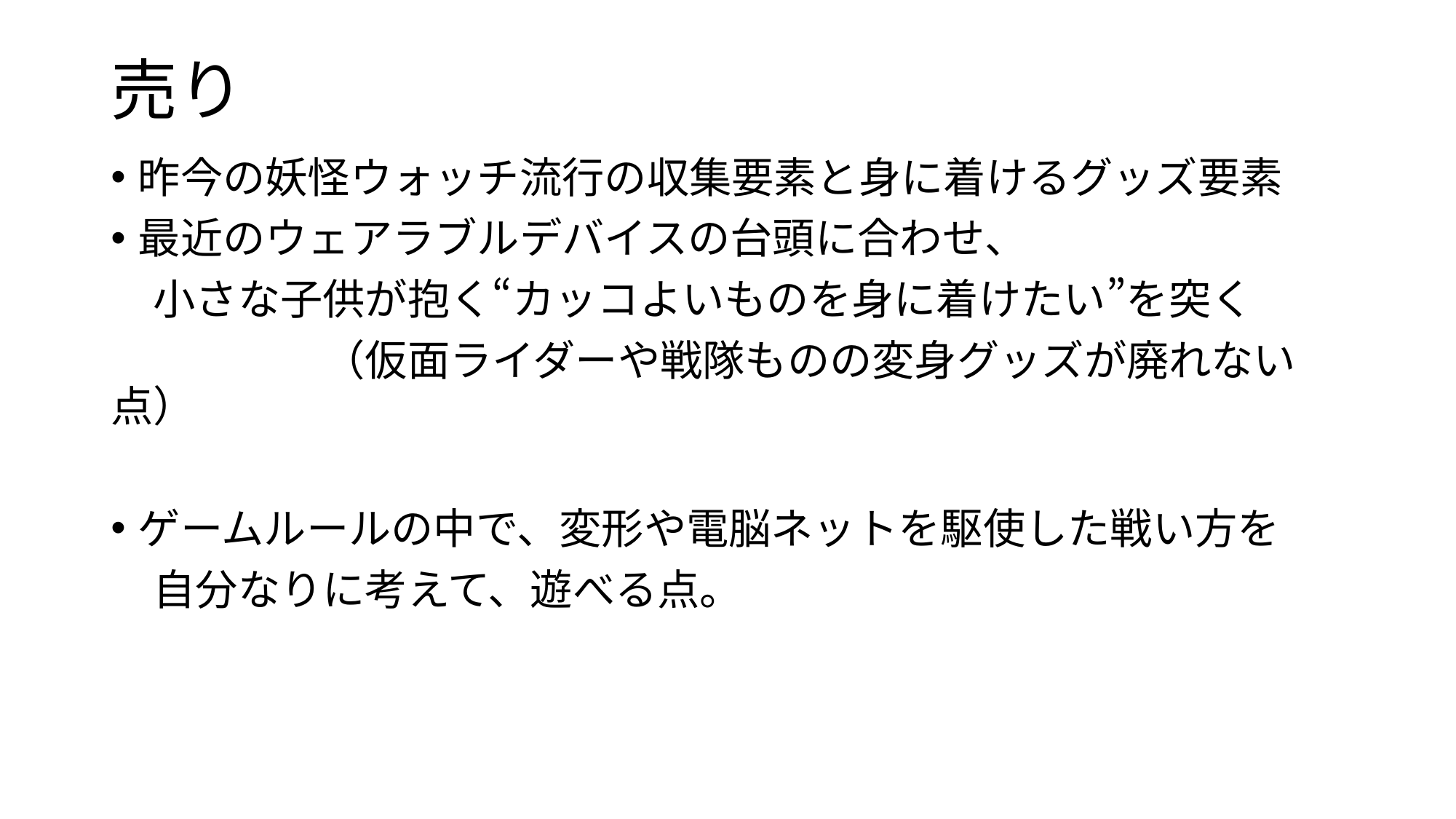

# 売り
昨今の妖怪ウォッチ流行の収集要素と身に着けるグッズ要素
最近のウェアラブルデバイスの台頭に合わせ、
　小さな子供が抱く“カッコよいものを身に着けたい”を突く
　　　　　（仮面ライダーや戦隊ものの変身グッズが廃れない点）

ゲームルールの中で、変形や電脳ネットを駆使した戦い方を
　自分なりに考えて、遊べる点。